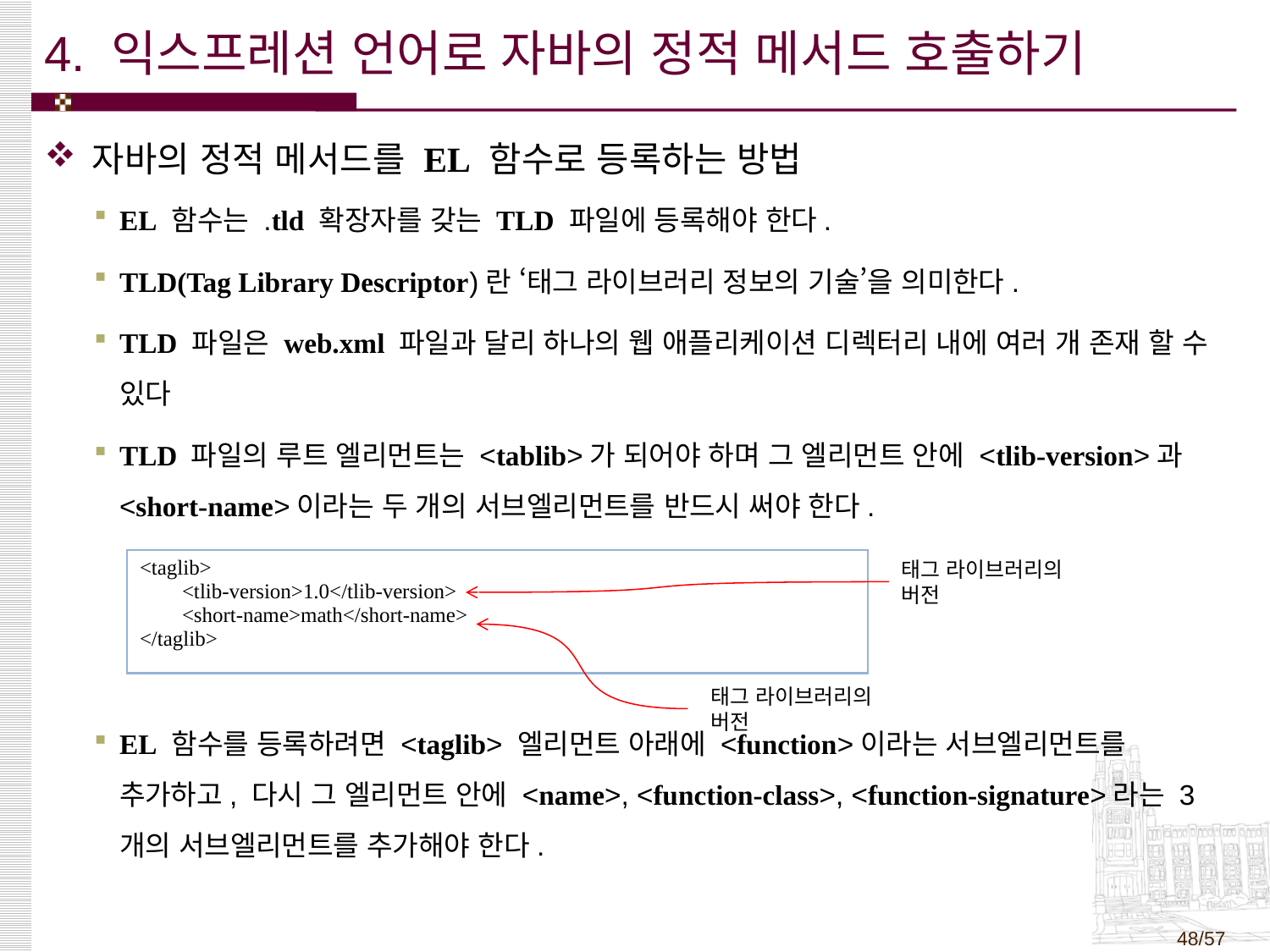

# 4. 익스프레션 언어로 자바의 정적 메서드 호출하기
자바의 정적 메서드를 EL 함수로 등록하는 방법
EL 함수는 .tld 확장자를 갖는 TLD 파일에 등록해야 한다.
TLD(Tag Library Descriptor)란 ‘태그 라이브러리 정보의 기술’을 의미한다.
TLD 파일은 web.xml 파일과 달리 하나의 웹 애플리케이션 디렉터리 내에 여러 개 존재 할 수 있다
TLD 파일의 루트 엘리먼트는 <tablib>가 되어야 하며 그 엘리먼트 안에 <tlib-version>과 <short-name>이라는 두 개의 서브엘리먼트를 반드시 써야 한다.

EL 함수를 등록하려면 <taglib> 엘리먼트 아래에 <function>이라는 서브엘리먼트를 추가하고, 다시 그 엘리먼트 안에 <name>, <function-class>, <function-signature>라는 3개의 서브엘리먼트를 추가해야 한다.

| <taglib> <tlib-version>1.0</tlib-version> <short-name>math</short-name> </taglib> |
| --- |
태그 라이브러리의 버전
태그 라이브러리의 버전